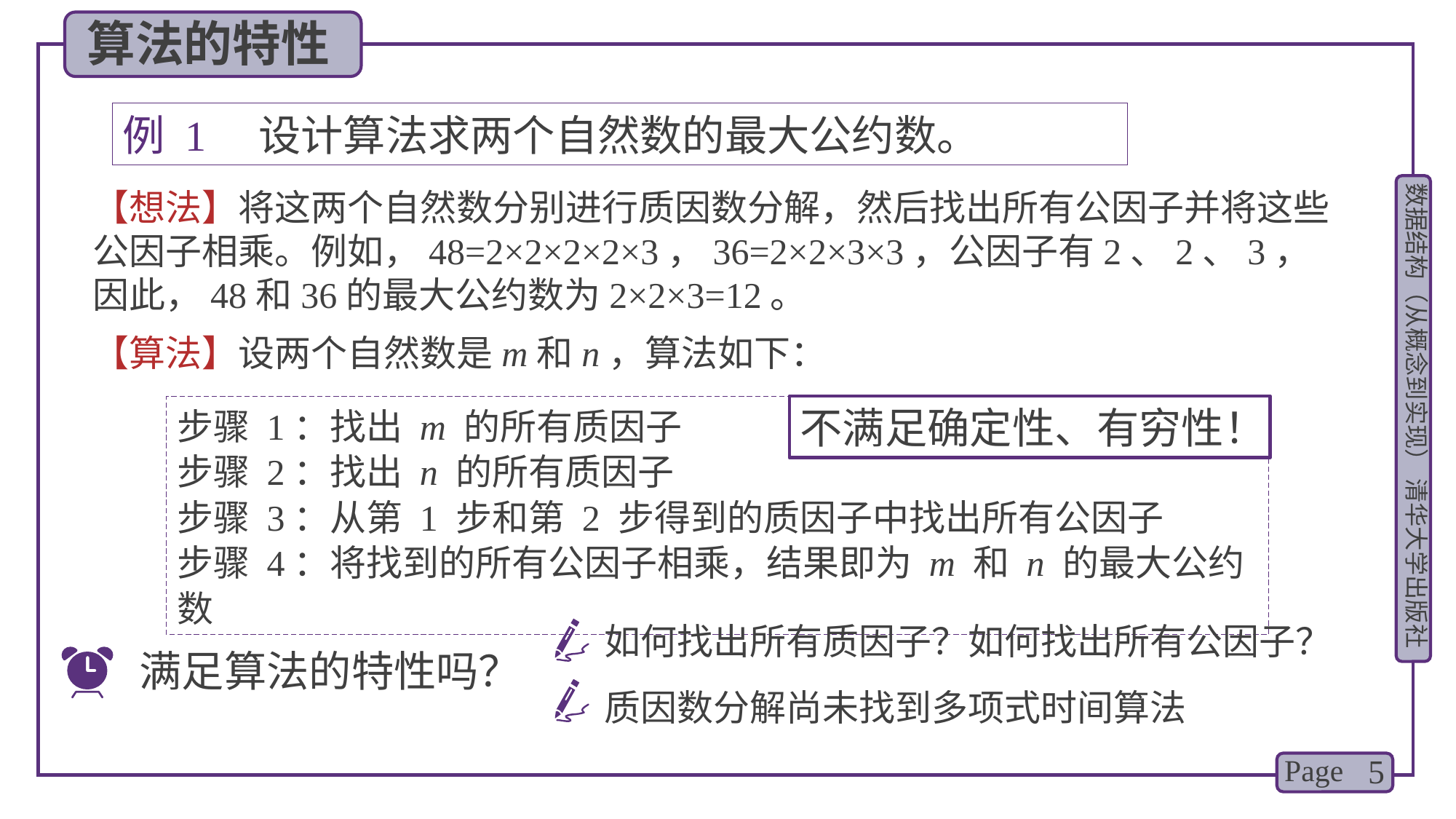

算法的特性

例 1    设计算法求两个自然数的最大公约数。
【想法】将这两个自然数分别进行质因数分解，然后找出所有公因子并将这些公因子相乘。例如，48=2×2×2×2×3，36=2×2×3×3，公因子有2、2、3，因此，48和36的最大公约数为2×2×3=12。
【算法】设两个自然数是m和n，算法如下：
不满足确定性、有穷性！
步骤 1：找出 m 的所有质因子
步骤 2：找出 n 的所有质因子
步骤 3：从第 1 步和第 2 步得到的质因子中找出所有公因子
步骤 4：将找到的所有公因子相乘，结果即为 m 和 n 的最大公约数
如何找出所有质因子？如何找出所有公因子？

满足算法的特性吗？

质因数分解尚未找到多项式时间算法